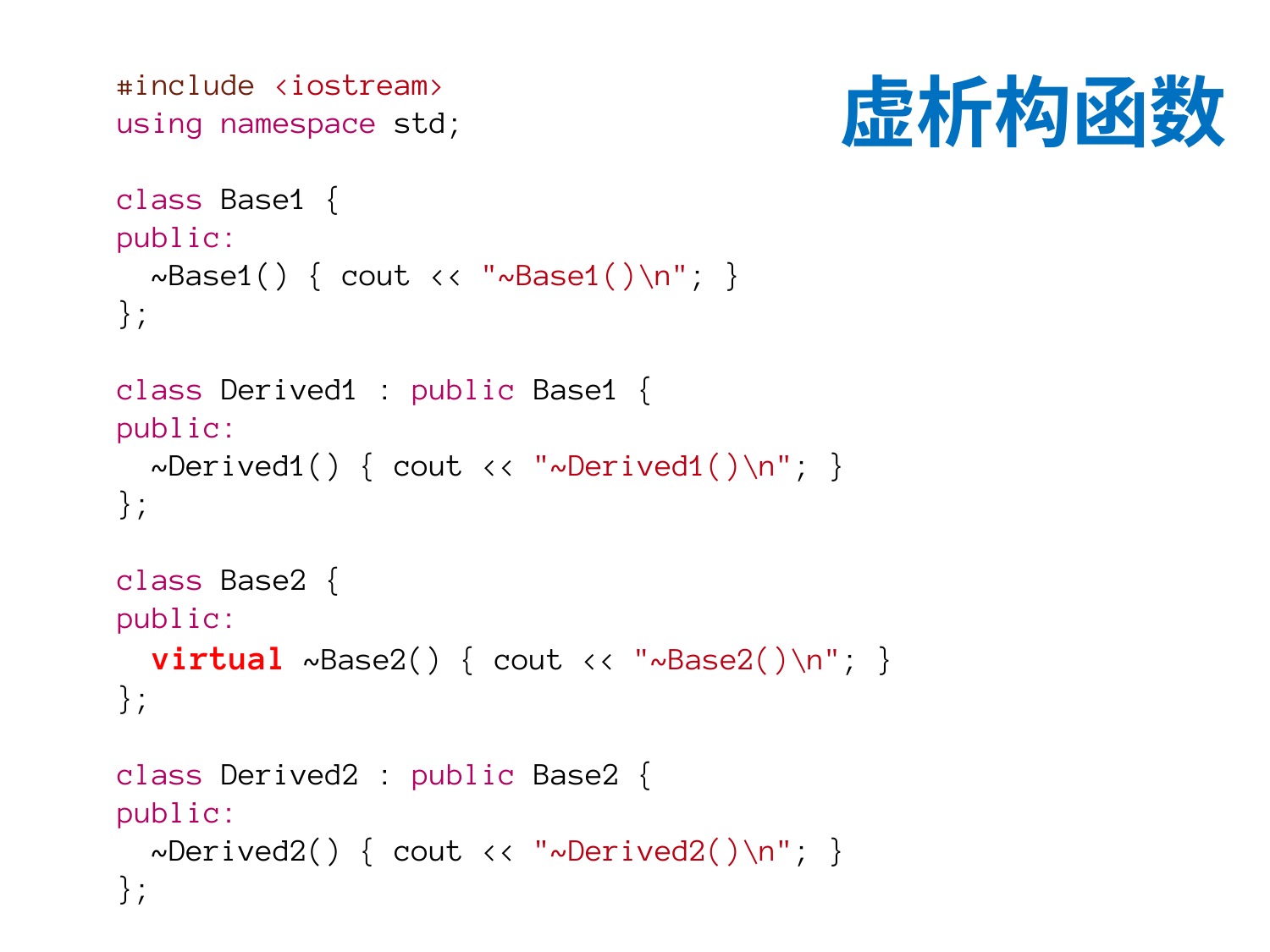

# 虚析构函数
#include <iostream>
using namespace std;

class Base1 {
public:
  ~Base1() { cout << "~Base1()\n"; }
};

class Derived1 : public Base1 {
public:
  ~Derived1() { cout << "~Derived1()\n"; }
};

class Base2 {
public:
  virtual ~Base2() { cout << "~Base2()\n"; }
};

class Derived2 : public Base2 {
public:
  ~Derived2() { cout << "~Derived2()\n"; }
};